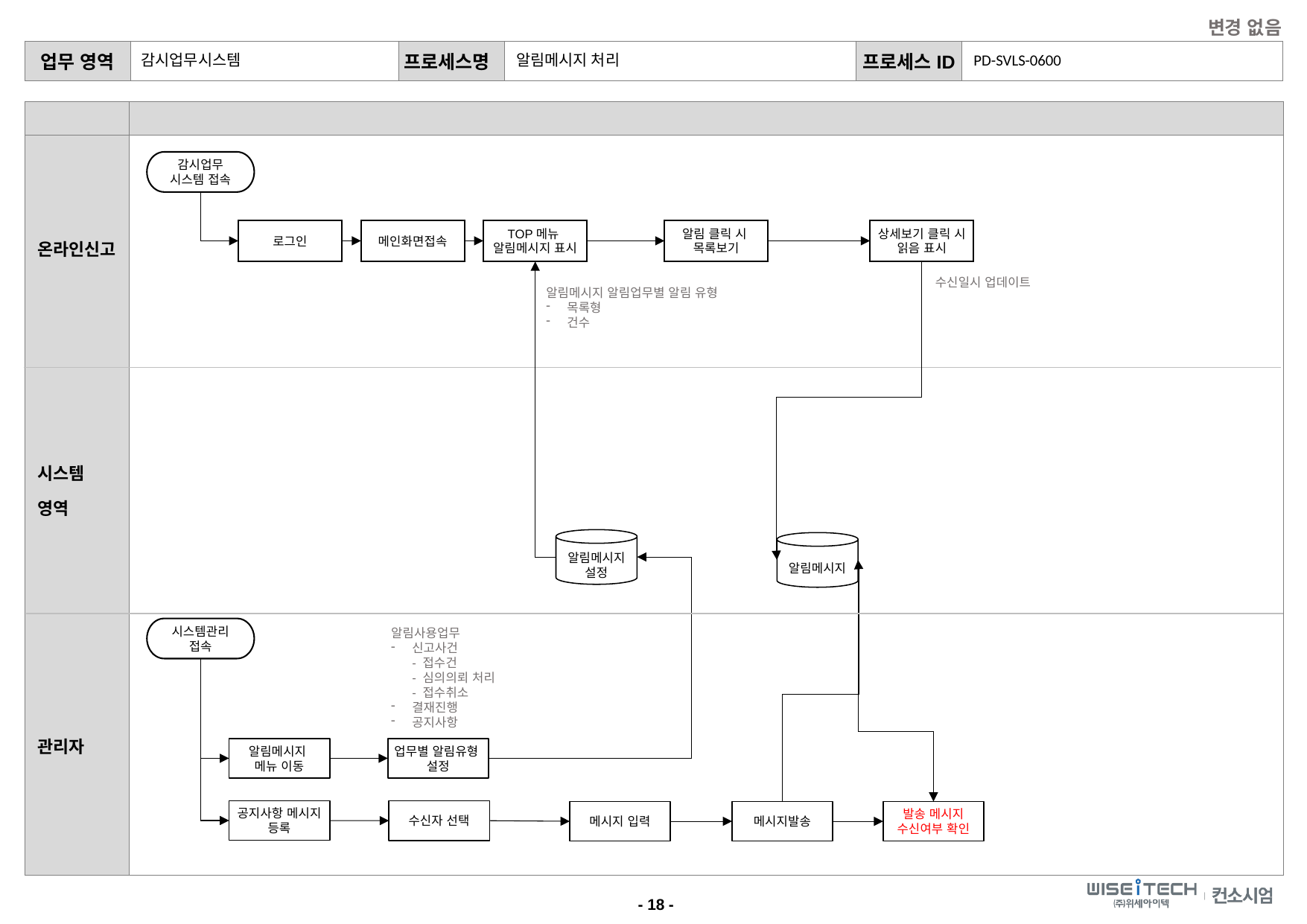

변경 없음
PD-SVLS-0600
감시업무시스템
알림메시지 처리
온라인신고
감시업무
시스템 접속
로그인
메인화면접속
TOP메뉴
알림메시지 표시
알림 클릭 시
목록보기
상세보기 클릭 시 읽음 표시
수신일시 업데이트
알림메시지 알림업무별 알림 유형
목록형
건수
시스템
영역
알림메시지
설정
알림메시지
시스템관리 접속
알림사용업무
신고사건
- 접수건
- 심의의뢰 처리
- 접수취소
결재진행
공지사항
관리자
알림메시지
메뉴 이동
업무별 알림유형
설정
공지사항 메시지
등록
수신자 선택
메시지 입력
메시지발송
발송 메시지 수신여부 확인